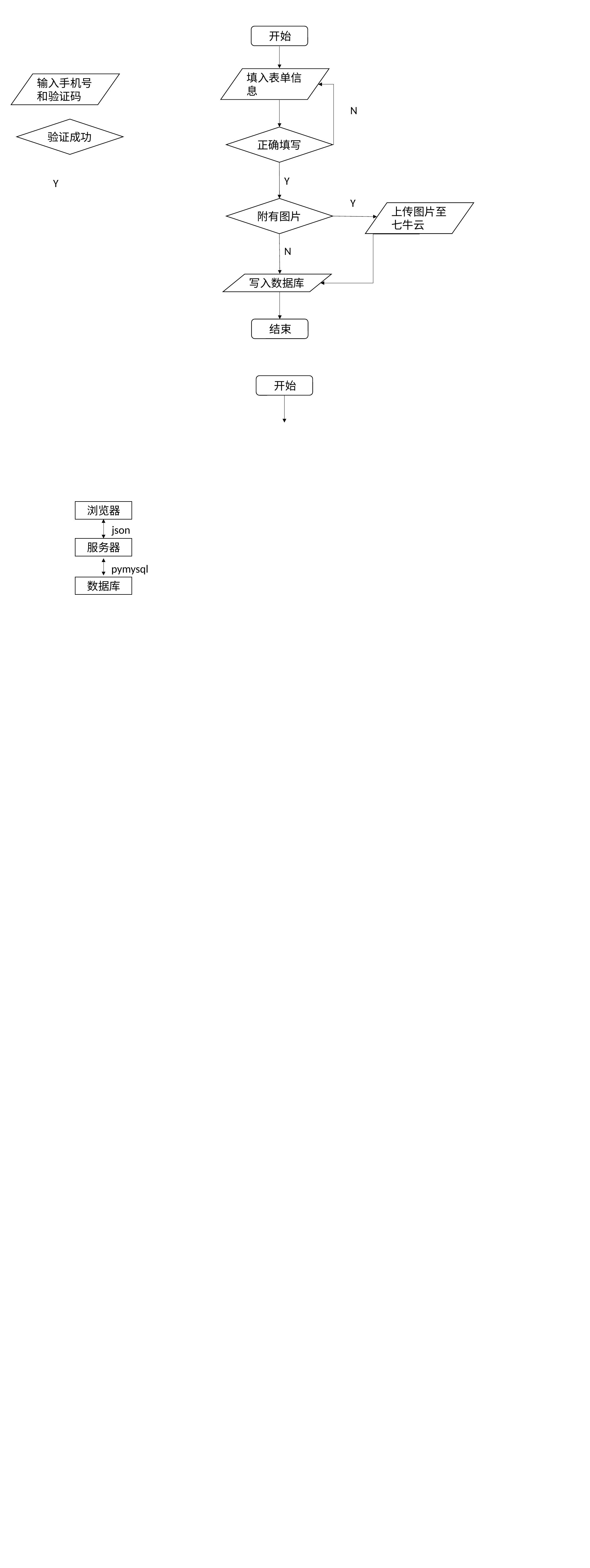

开始
填入表单信息
输入手机号和验证码
N
验证成功
正确填写
Y
Y
Y
附有图片
上传图片至七牛云
N
写入数据库
    结束
    开始
  浏览器
json
  服务器
pymysql
  数据库